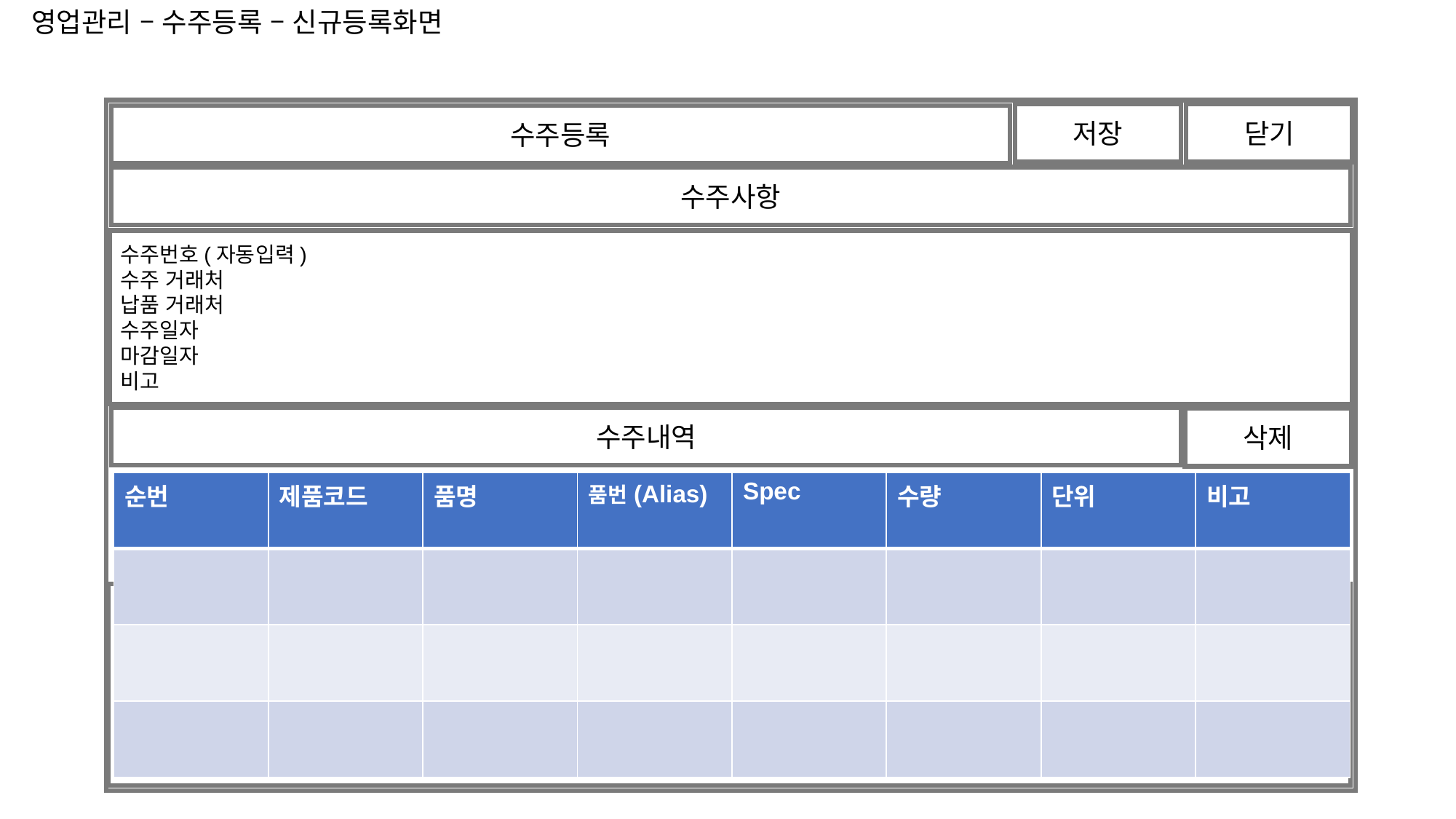

영업관리 – 수주등록 – 신규등록화면

저장
닫기
수주등록
수주사항
수주번호(자동입력)
수주 거래처
납품 거래처
수주일자
마감일자
비고
수주내역
삭제
| 순번 | 제품코드 | 품명 | 품번(Alias) | Spec | 수량 | 단위 | 비고 |
| --- | --- | --- | --- | --- | --- | --- | --- |
|  |  |  |  |  |  |  |  |
|  |  |  |  |  |  |  |  |
|  |  |  |  |  |  |  |  |